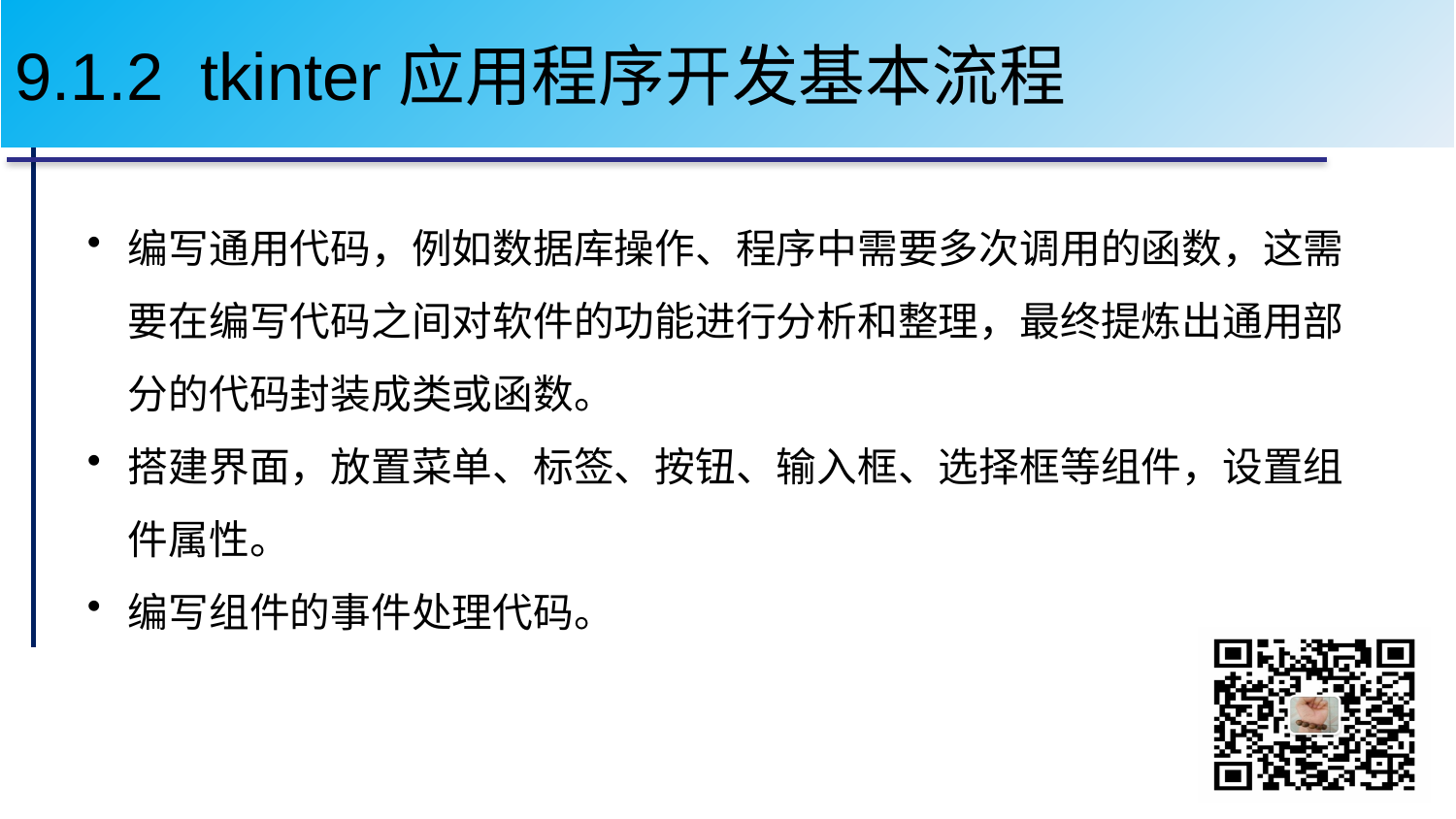

# 9.1.2  tkinter应用程序开发基本流程
编写通用代码，例如数据库操作、程序中需要多次调用的函数，这需要在编写代码之间对软件的功能进行分析和整理，最终提炼出通用部分的代码封装成类或函数。
搭建界面，放置菜单、标签、按钮、输入框、选择框等组件，设置组件属性。
编写组件的事件处理代码。